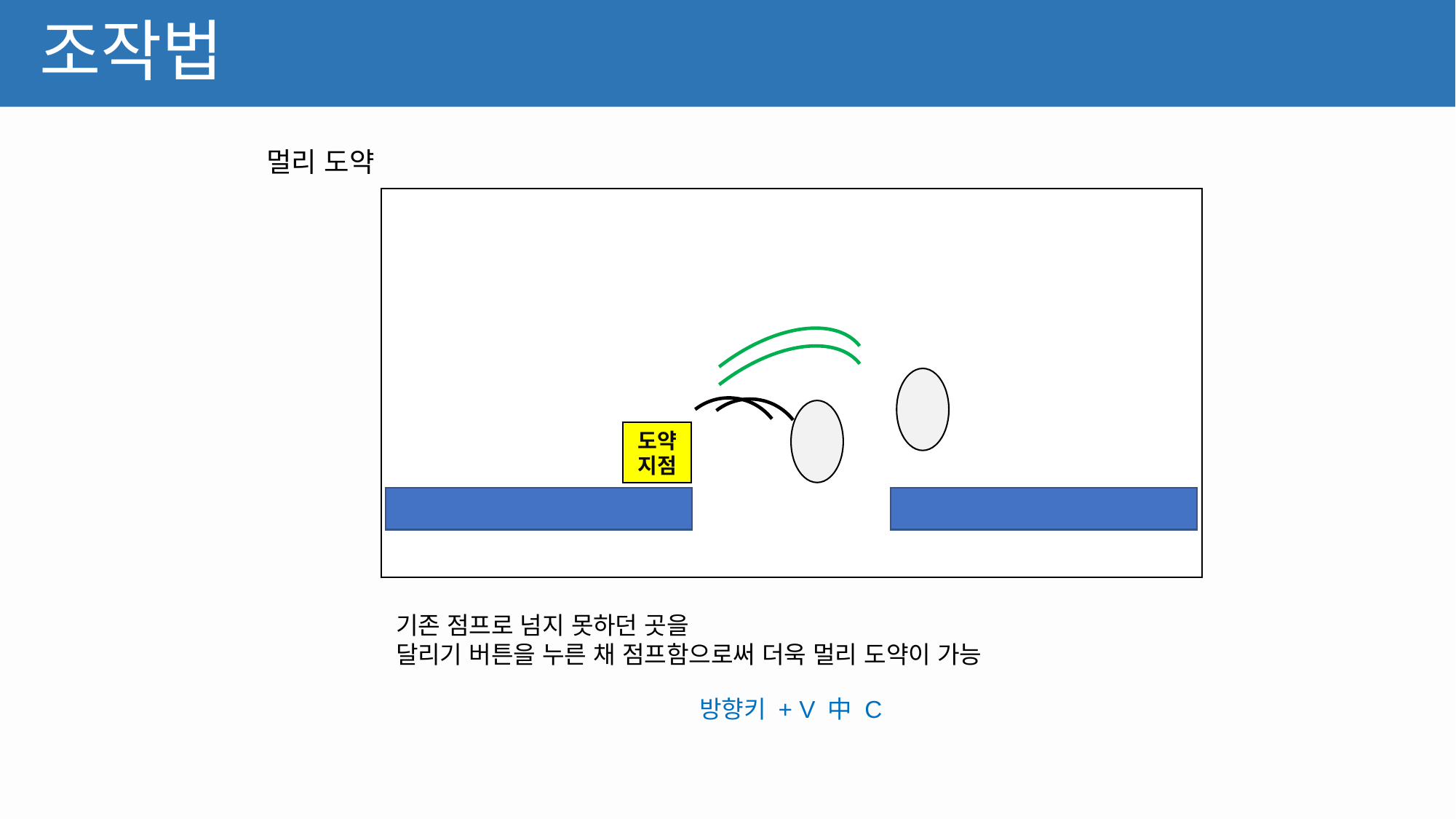

# 조작법
멀리 도약

도약
지점

기존 점프로 넘지 못하던 곳을
달리기 버튼을 누른 채 점프함으로써 더욱 멀리 도약이 가능
방향키 + V 中 C